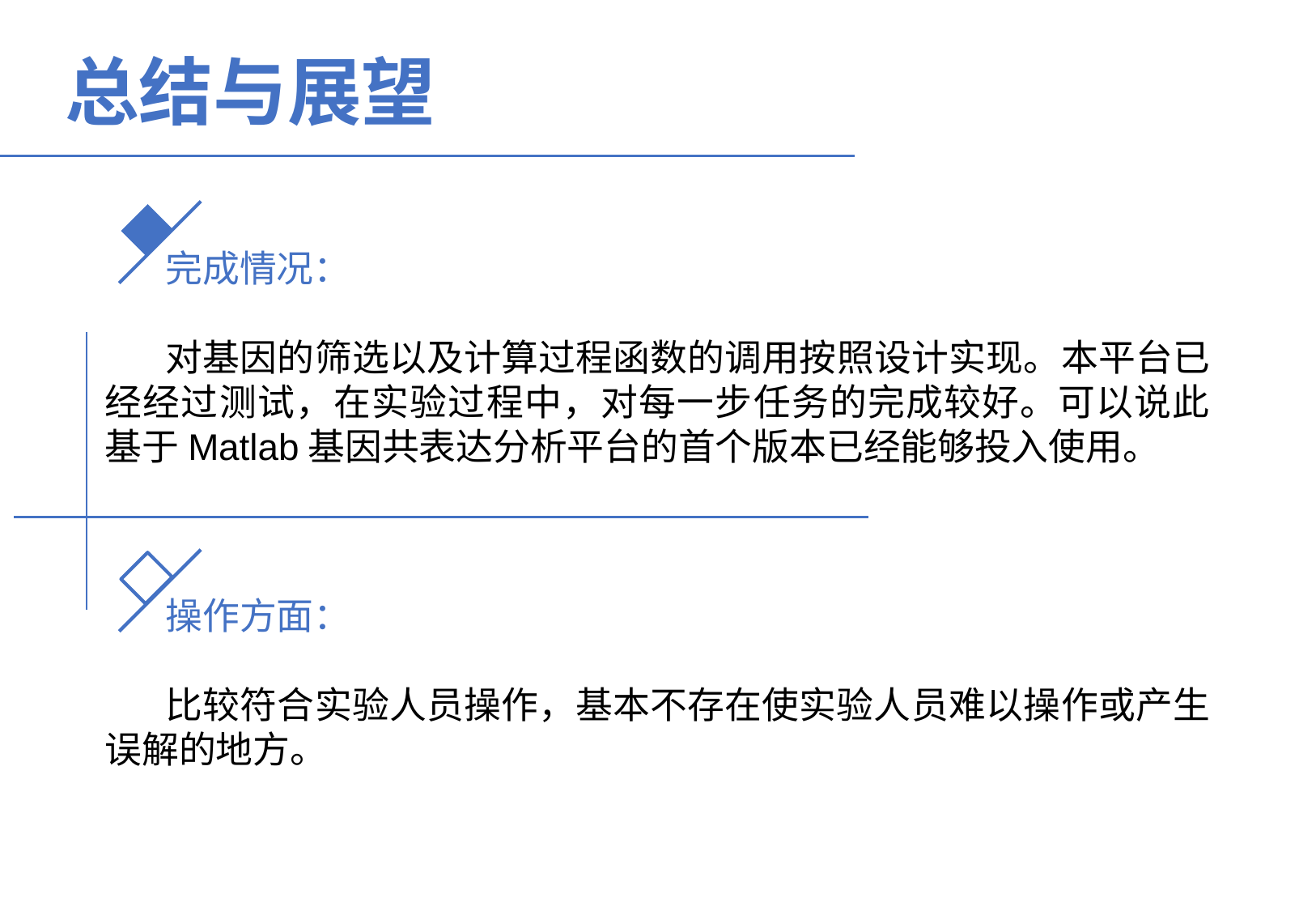

总结与展望

完成情况：

对基因的筛选以及计算过程函数的调用按照设计实现。本平台已经经过测试，在实验过程中，对每一步任务的完成较好。可以说此基于Matlab基因共表达分析平台的首个版本已经能够投入使用。

操作方面：

比较符合实验人员操作，基本不存在使实验人员难以操作或产生误解的地方。